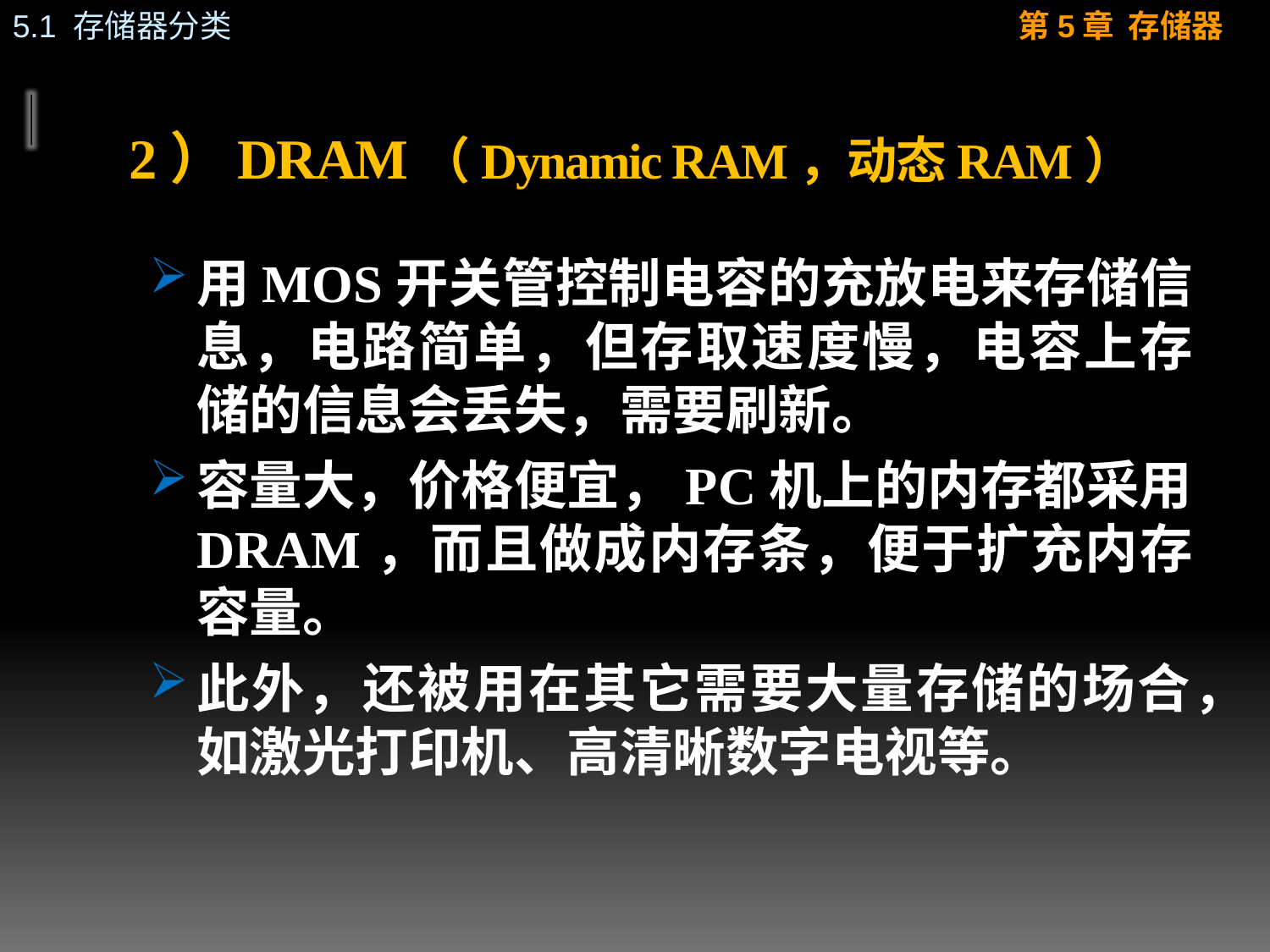

# 2）DRAM（Dynamic RAM，动态RAM）
用MOS开关管控制电容的充放电来存储信息，电路简单，但存取速度慢，电容上存储的信息会丢失，需要刷新。
容量大，价格便宜，PC机上的内存都采用DRAM，而且做成内存条，便于扩充内存容量。
此外，还被用在其它需要大量存储的场合，如激光打印机、高清晰数字电视等。